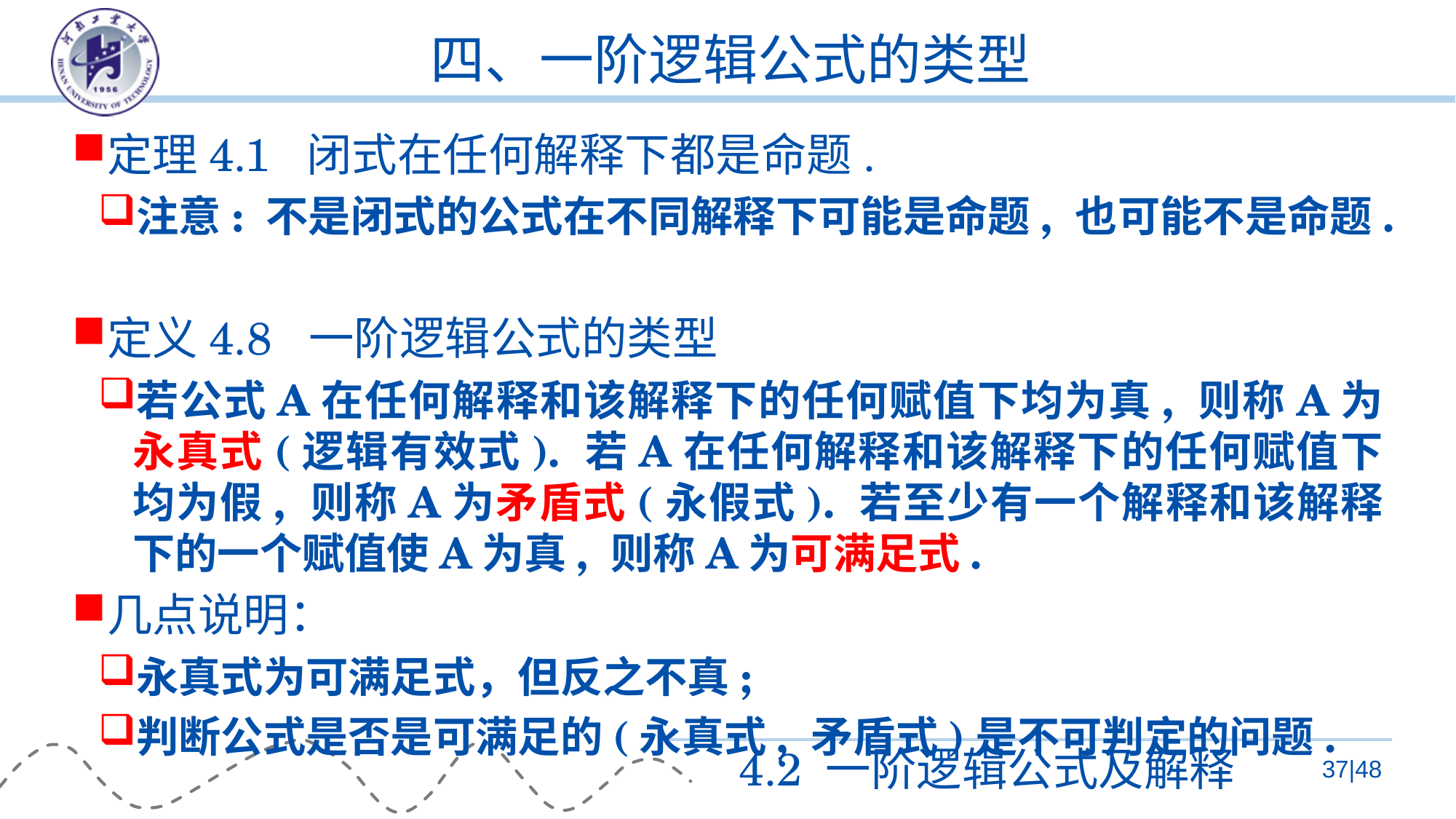

# 四、一阶逻辑公式的类型
定理4.1  闭式在任何解释下都是命题.
注意: 不是闭式的公式在不同解释下可能是命题, 也可能不是命题.
定义4.8  一阶逻辑公式的类型
若公式A在任何解释和该解释下的任何赋值下均为真, 则称A为永真式(逻辑有效式). 若A在任何解释和该解释下的任何赋值下均为假, 则称A为矛盾式(永假式). 若至少有一个解释和该解释下的一个赋值使A为真, 则称A为可满足式.
几点说明：
永真式为可满足式，但反之不真;
判断公式是否是可满足的(永真式, 矛盾式)是不可判定的问题.
4.2 一阶逻辑公式及解释
37|48